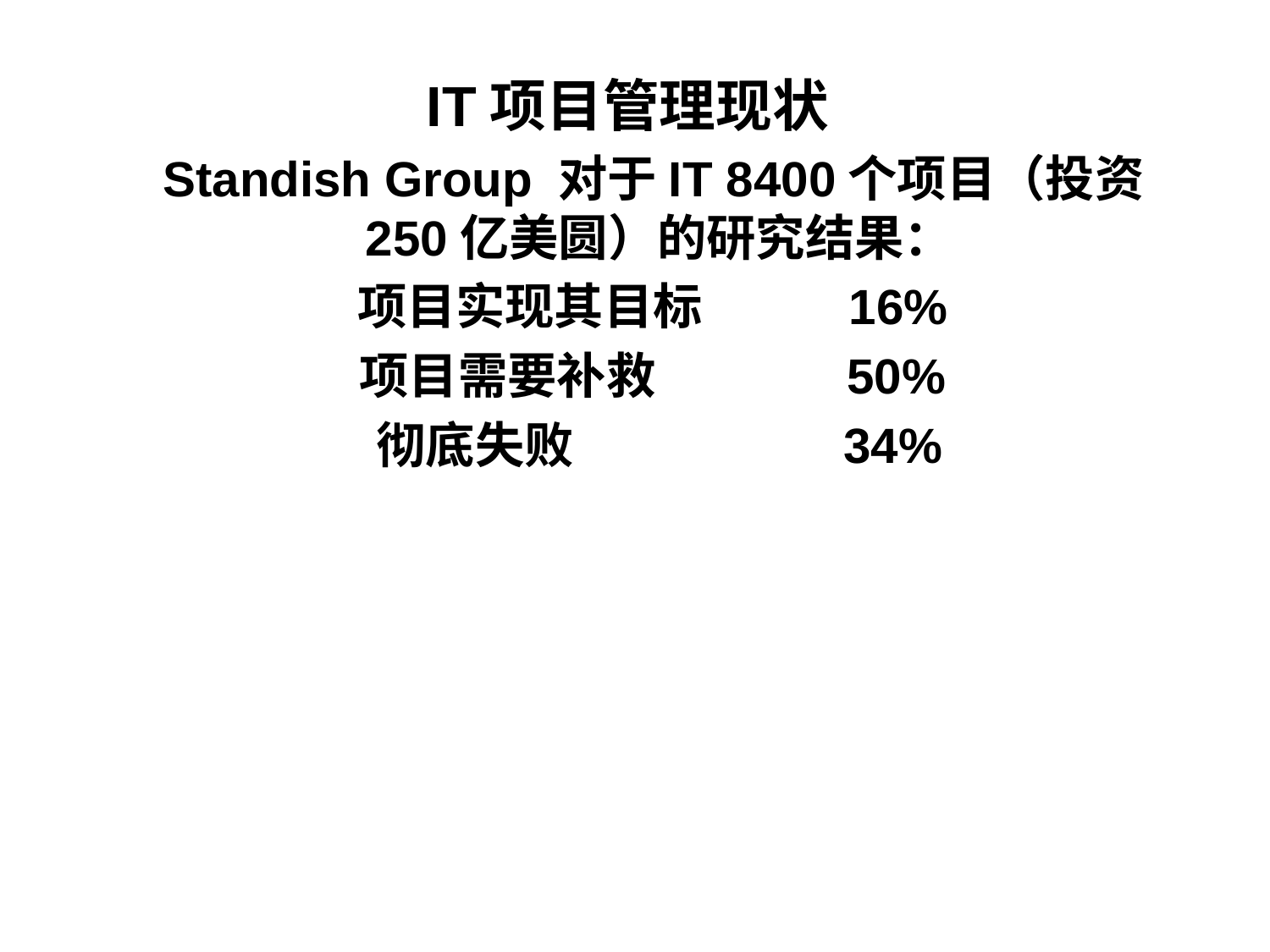

IT项目管理现状
Standish Group 对于IT 8400个项目（投资250亿美圆）的研究结果：
项目实现其目标            16%
项目需要补救                50%
彻底失败                       34%